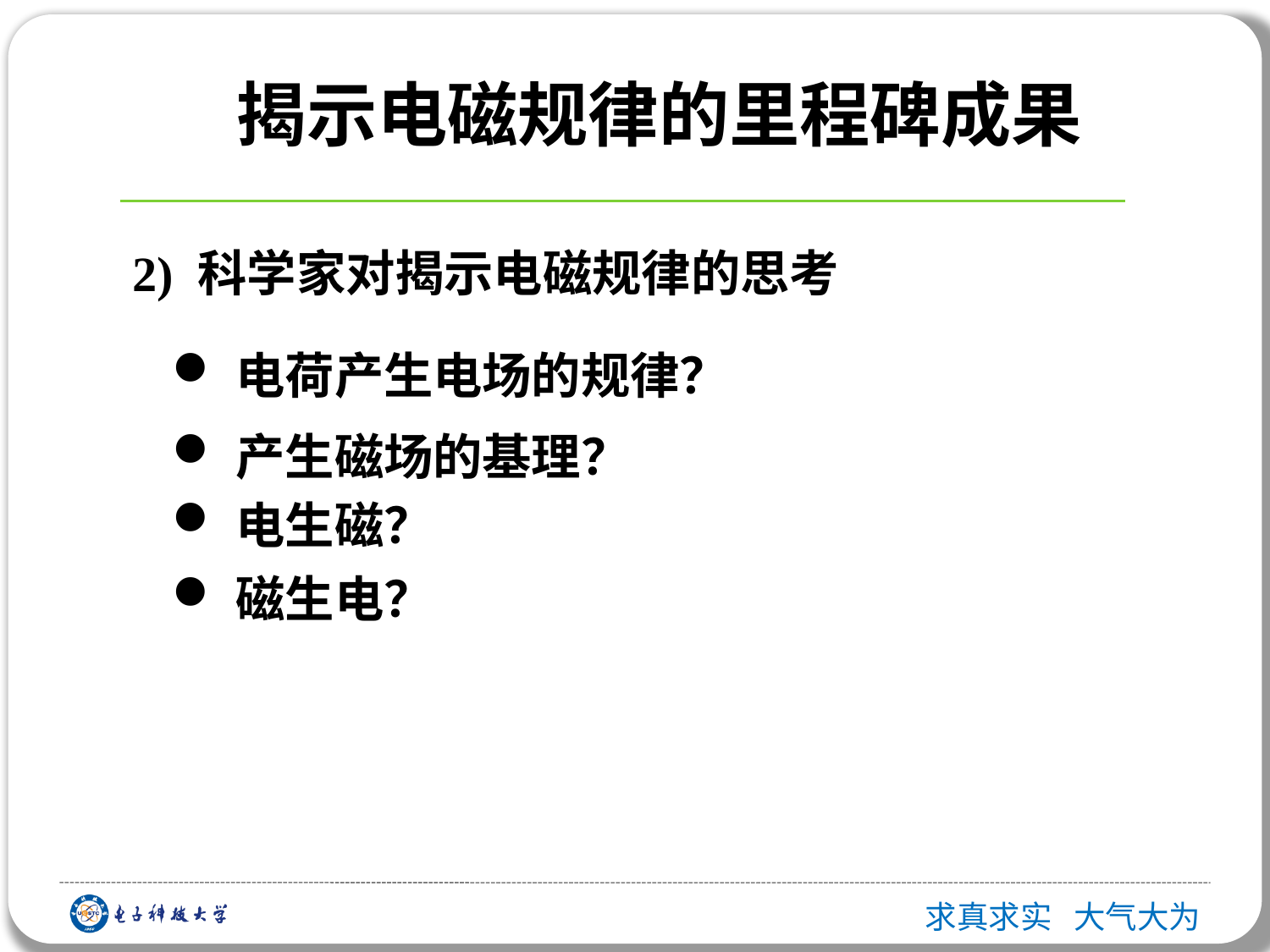

问题的提出
揭示电磁规律的里程碑成果
2) 科学家对揭示电磁规律的思考
电荷产生电场的规律？
产生磁场的基理？
电生磁？
磁生电？